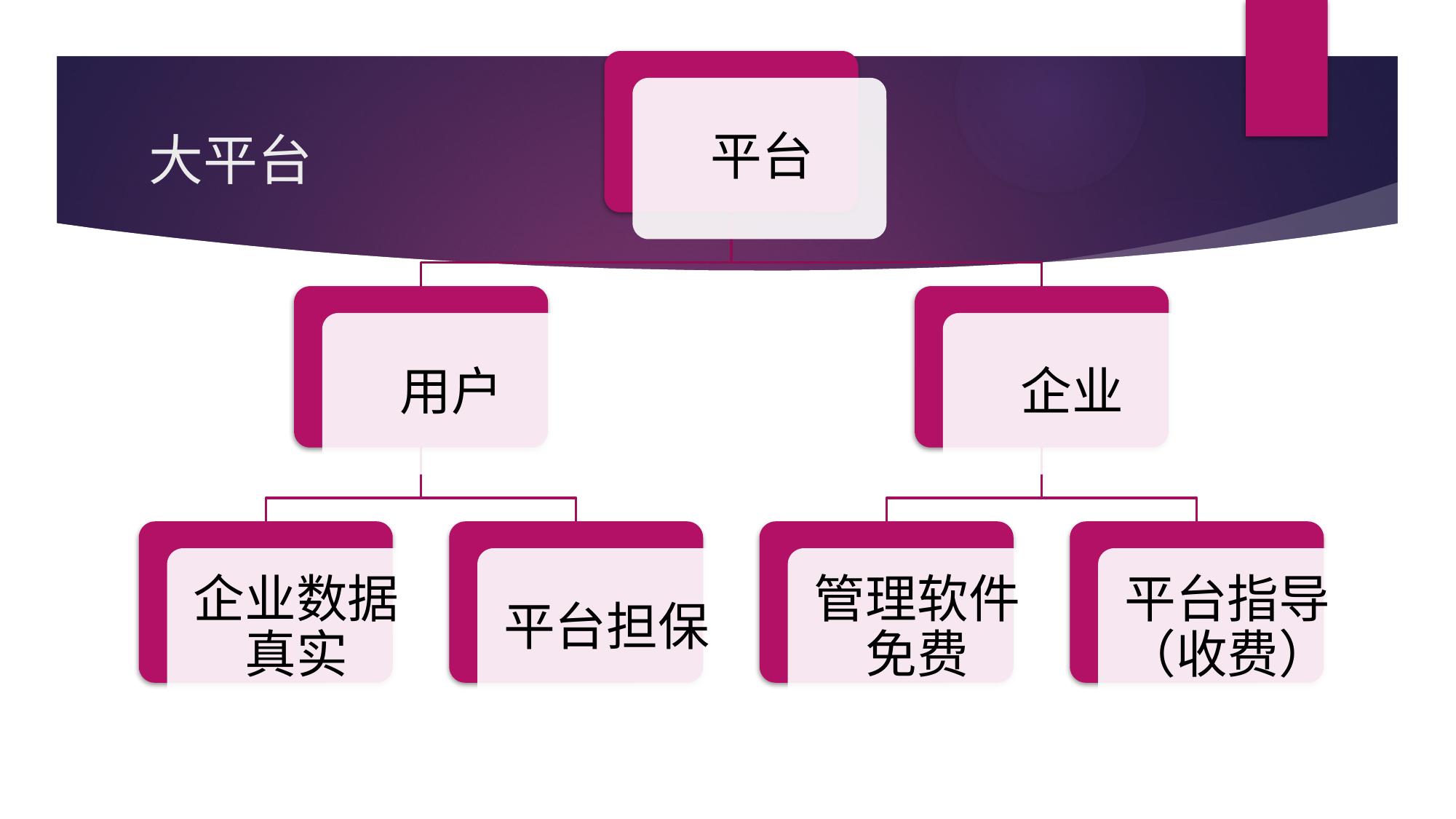

平台
用户
企业数据真实
平台担保
企业
管理软件免费
平台指导（收费）
# 大平台